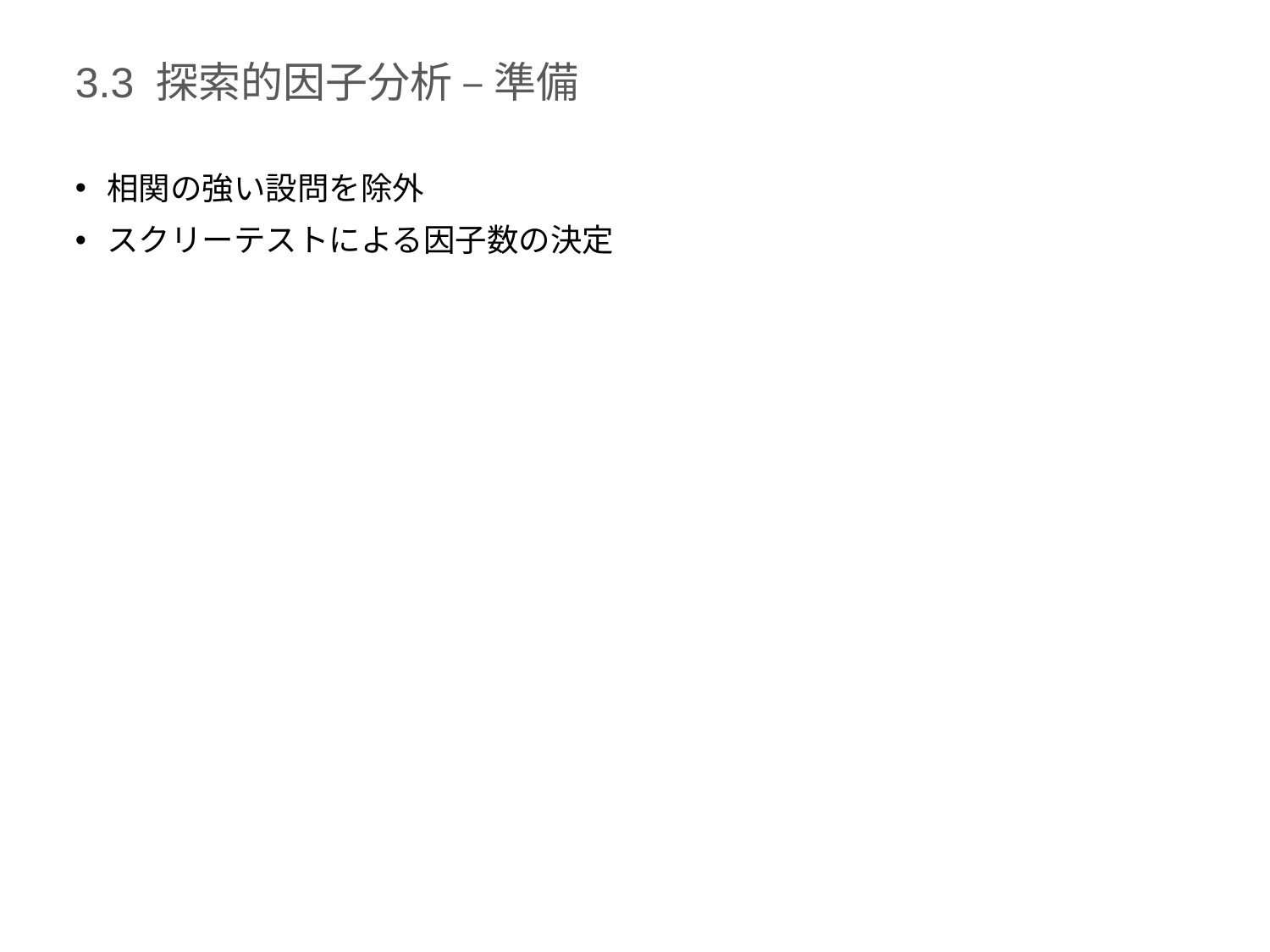

# 3.3 探索的因子分析 – 準備
相関の強い設問を除外
スクリーテストによる因子数の決定